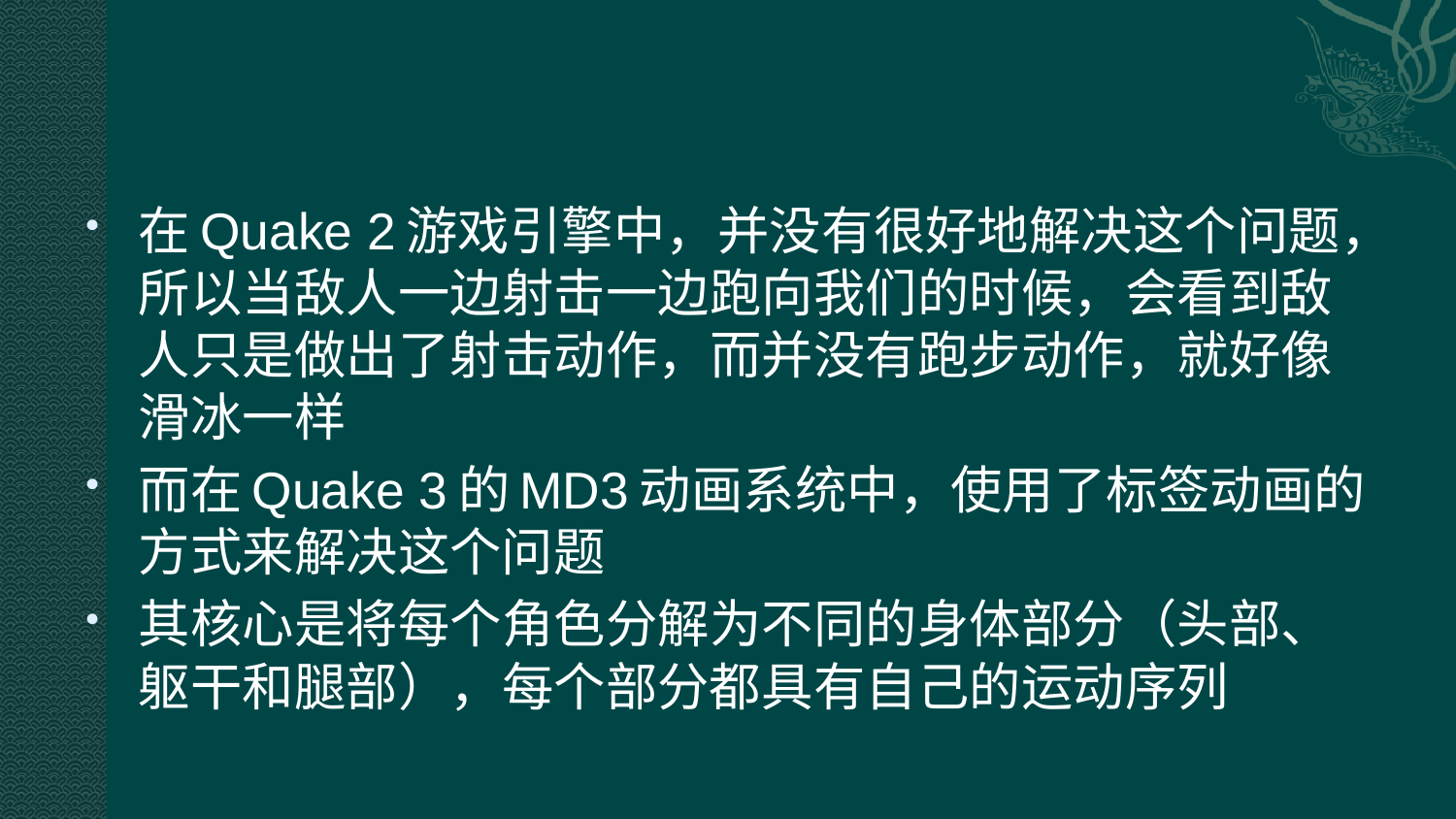

#
在Quake 2游戏引擎中，并没有很好地解决这个问题，所以当敌人一边射击一边跑向我们的时候，会看到敌人只是做出了射击动作，而并没有跑步动作，就好像滑冰一样
而在Quake 3的MD3动画系统中，使用了标签动画的方式来解决这个问题
其核心是将每个角色分解为不同的身体部分（头部、躯干和腿部），每个部分都具有自己的运动序列